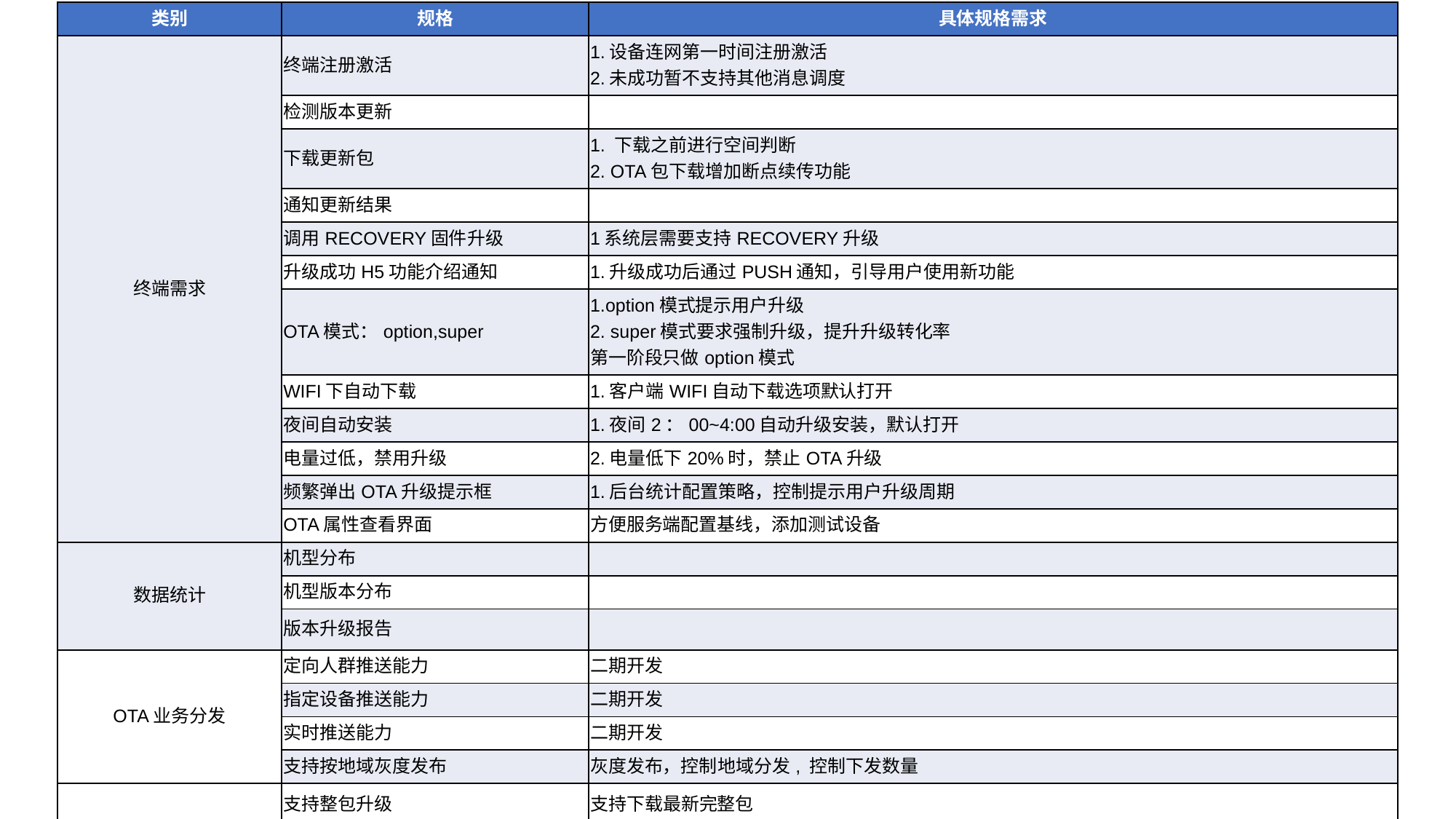

| 类别 | 规格 | 具体规格需求 |
| --- | --- | --- |
| 终端需求 | 终端注册激活 | 1.设备连网第一时间注册激活 2.未成功暂不支持其他消息调度 |
|  | 检测版本更新 |  |
|  | 下载更新包 | 1. 下载之前进行空间判断 2. OTA包下载增加断点续传功能 |
|  | 通知更新结果 |  |
|  | 调用RECOVERY固件升级 | 1系统层需要支持RECOVERY升级 |
|  | 升级成功H5功能介绍通知 | 1.升级成功后通过PUSH通知，引导用户使用新功能 |
|  | OTA模式：option,super | 1.option模式提示用户升级 2. super模式要求强制升级，提升升级转化率 第一阶段只做option模式 |
|  | WIFI下自动下载 | 1.客户端WIFI自动下载选项默认打开 |
|  | 夜间自动安装 | 1.夜间2：00~4:00自动升级安装，默认打开 |
|  | 电量过低，禁用升级 | 2.电量低下20%时，禁止OTA升级 |
|  | 频繁弹出OTA升级提示框 | 1.后台统计配置策略，控制提示用户升级周期 |
|  | OTA属性查看界面 | 方便服务端配置基线，添加测试设备 |
| 数据统计 | 机型分布 |  |
|  | 机型版本分布 |  |
|  | 版本升级报告 |  |
| OTA业务分发 | 定向人群推送能力 | 二期开发 |
|  | 指定设备推送能力 | 二期开发 |
|  | 实时推送能力 | 二期开发 |
|  | 支持按地域灰度发布 | 灰度发布，控制地域分发, 控制下发数量 |
| 评审讨论 | 支持整包升级 | 支持下载最新完整包 |
|  | OTA打包工具 | 集成编译时自动输出OTA包，防止人为操作出错 |
|  | CDN需要采购 |  |